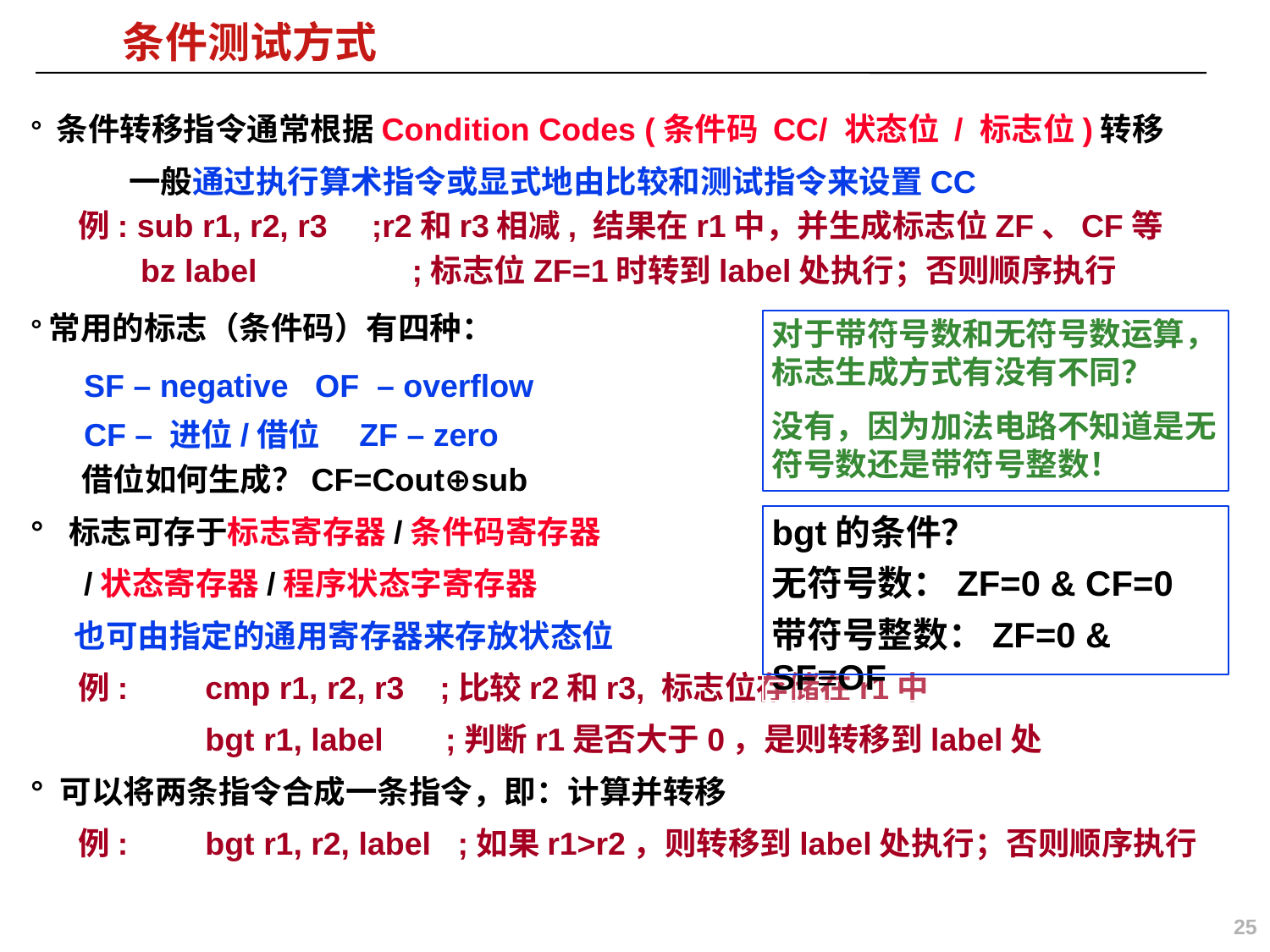

# 条件测试方式
° 条件转移指令通常根据Condition Codes (条件码 CC/ 状态位 / 标志位)转移
	      一般通过执行算术指令或显式地由比较和测试指令来设置CC
	例: sub r1, r2, r3     ;r2和r3相减, 结果在r1中，并生成标志位ZF、CF等
	       bz label	         ;标志位ZF=1时转到label处执行；否则顺序执行
°常用的标志（条件码）有四种：
      SF – negative   OF  – overflow
      CF – 进位/借位    ZF – zero
      借位如何生成？CF=Cout⊕sub
°  标志可存于标志寄存器/条件码寄存器
      /状态寄存器/程序状态字寄存器
     也可由指定的通用寄存器来存放状态位
	例:	cmp r1, r2, r3    ;比较r2和r3, 标志位存储在r1中
		bgt r1, label       ;判断r1是否大于0，是则转移到label处
° 可以将两条指令合成一条指令，即：计算并转移
	例:	bgt r1, r2, label   ;如果r1>r2，则转移到label处执行；否则顺序执行
对于带符号数和无符号数运算，标志生成方式有没有不同？
没有，因为加法电路不知道是无符号数还是带符号整数！

bgt的条件？
无符号数：ZF=0 & CF=0
带符号整数：ZF=0 & SF≡OF

25